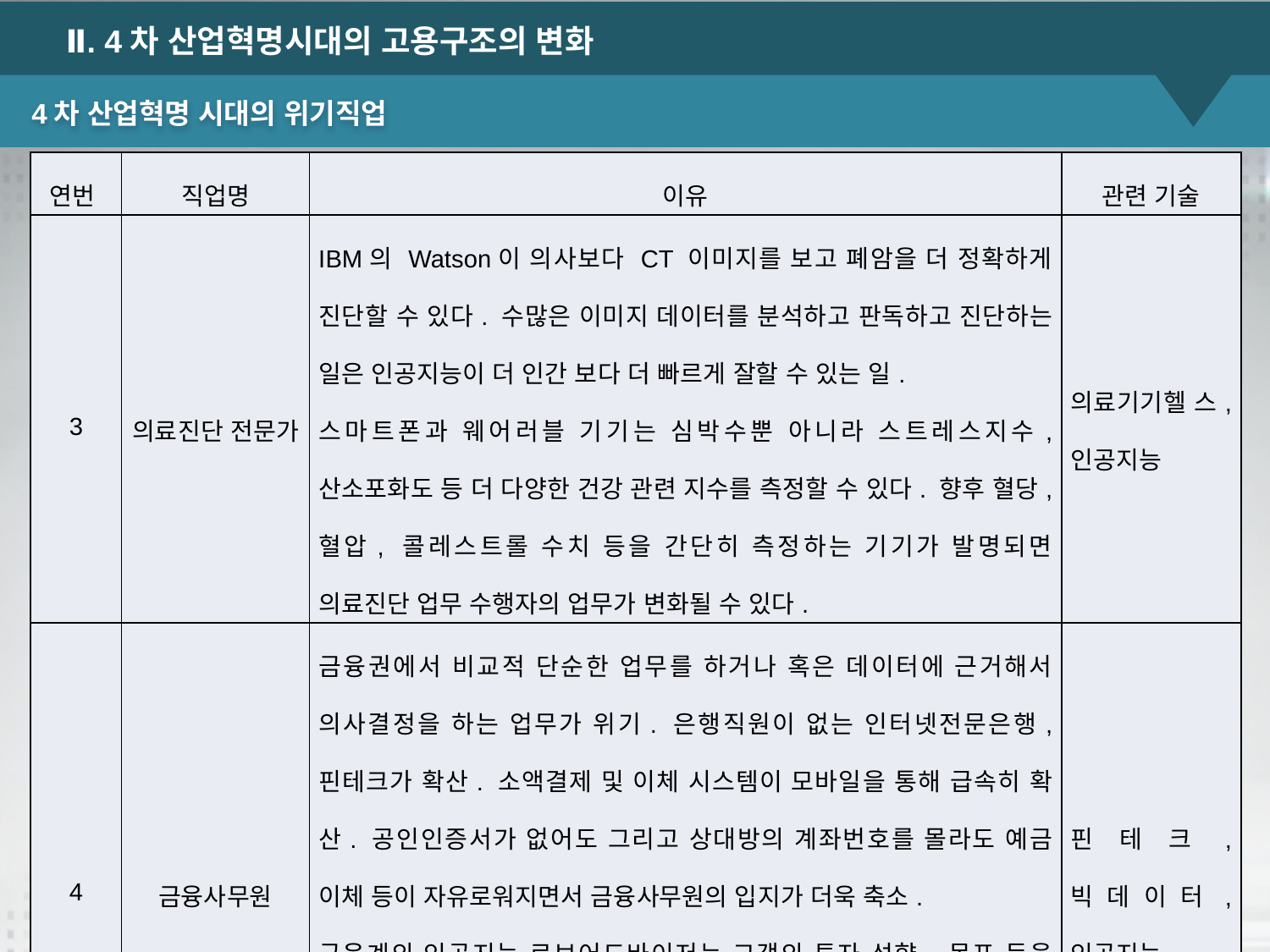

Ⅱ. 4차 산업혁명시대의 고용구조의 변화
# 4차 산업혁명 시대의 위기직업
| 연번 | 직업명 | 이유 | 관련 기술 |
| --- | --- | --- | --- |
| 3 | 의료진단 전문가 | IBM의 Watson이 의사보다 CT 이미지를 보고 폐암을 더 정확하게 진단할 수 있다. 수많은 이미지 데이터를 분석하고 판독하고 진단하는 일은 인공지능이 더 인간 보다 더 빠르게 잘할 수 있는 일. 스마트폰과 웨어러블 기기는 심박수뿐 아니라 스트레스지수, 산소포화도 등 더 다양한 건강 관련 지수를 측정할 수 있다. 향후 혈당, 혈압, 콜레스트롤 수치 등을 간단히 측정하는 기기가 발명되면 의료진단 업무 수행자의 업무가 변화될 수 있다. | 의료기기헬 스, 인공지능 |
| 4 | 금융사무원 | 금융권에서 비교적 단순한 업무를 하거나 혹은 데이터에 근거해서 의사결정을 하는 업무가 위기. 은행직원이 없는 인터넷전문은행, 핀테크가 확산. 소액결제 및 이체 시스템이 모바일을 통해 급속히 확산. 공인인증서가 없어도 그리고 상대방의 계좌번호를 몰라도 예금 이체 등이 자유로워지면서 금융사무원의 입지가 더욱 축소. 금융계의 인공지능 로보어드바이저는 고객의 투자 성향, 목표 등을 입력하면 시황을 투자분석가보다 더 정확하고 빠르게 분석하여 투자 조언. 보험계약자의 위험요소를 평가하여 보험가입 여부와 승인을 결정 하는 일도 인공지능이 잘할 수 있는 일. | 핀테크, 빅데이터, 인공지능 |